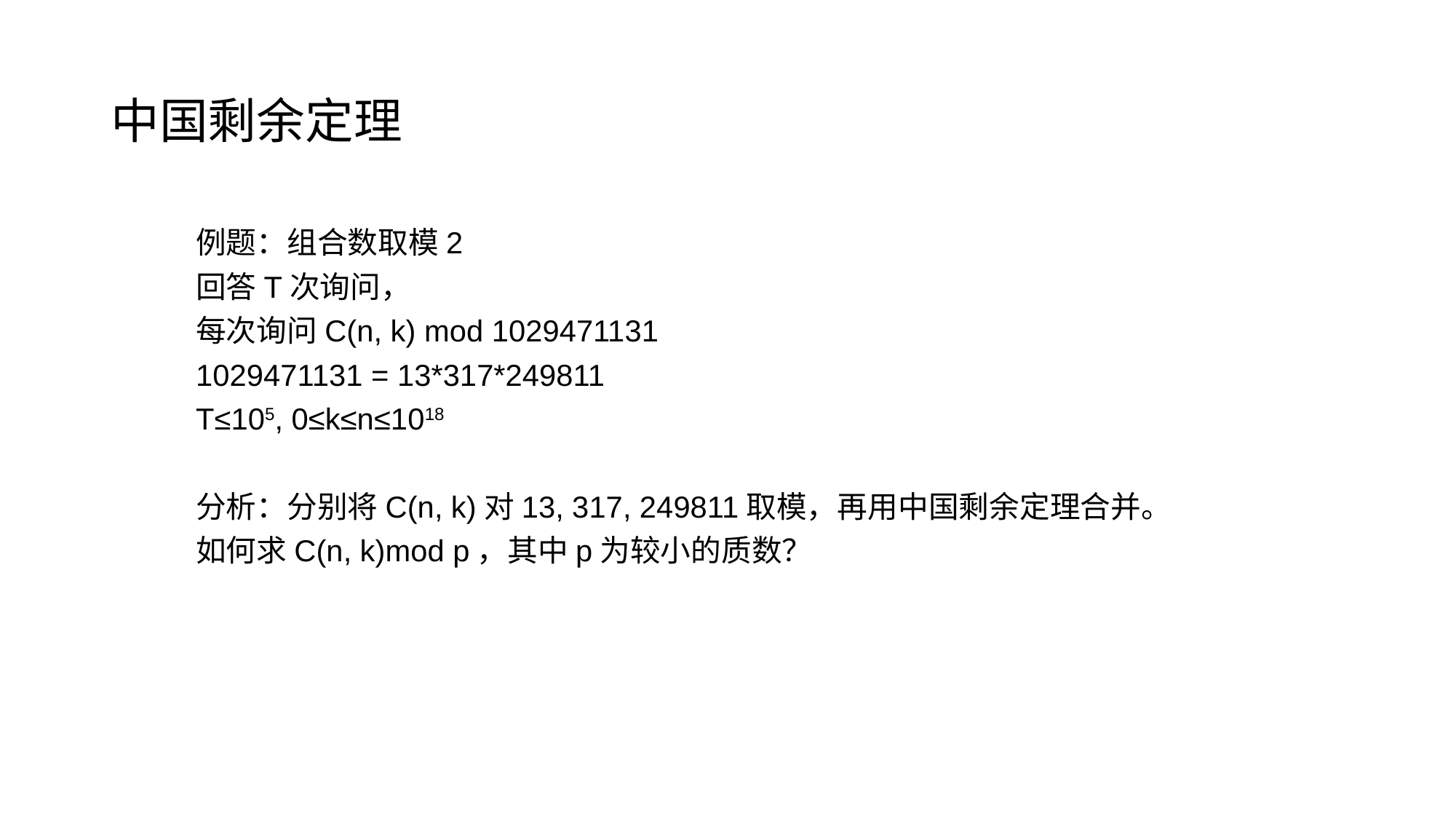

# 中国剩余定理
例题：组合数取模2
回答T次询问，
每次询问C(n, k) mod 1029471131
1029471131 = 13*317*249811
T≤105, 0≤k≤n≤1018

分析：分别将C(n, k)对13, 317, 249811取模，再用中国剩余定理合并。
如何求C(n, k)mod p，其中p为较小的质数？